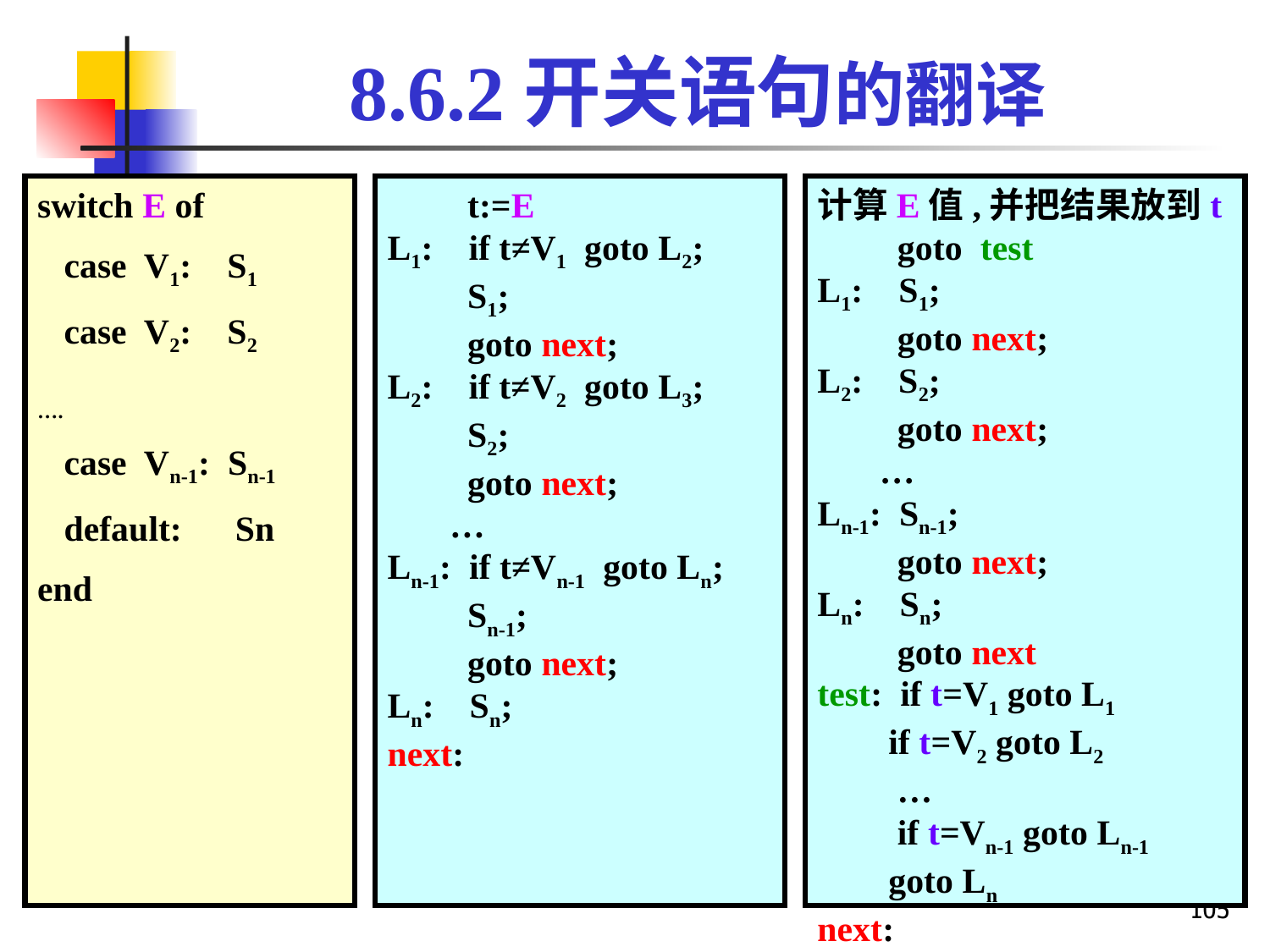

8.6.2开关语句的翻译
switch E of
   case  V1:    S1
   case  V2:    S2
….
   case  Vn-1:  Sn-1
   default:      Sn
end
         t:=E
L1:    if t≠V1  goto L2;
         S1;
         goto next;
L2:    if t≠V2  goto L3;
         S2;
         goto next;
       …
Ln-1:  if t≠Vn-1  goto Ln;
         Sn-1;
         goto next;
Ln:    Sn;
next:
计算E值,并把结果放到t
         goto  test
L1:    S1;
         goto next;
L2:    S2;
         goto next;
       …
Ln-1:  Sn-1;
         goto next;
Ln:    Sn;
         goto next
test:  if t=V1 goto L1
              if t=V2 goto L2
         …
         if t=Vn-1 goto Ln-1
        goto Ln
next:
105